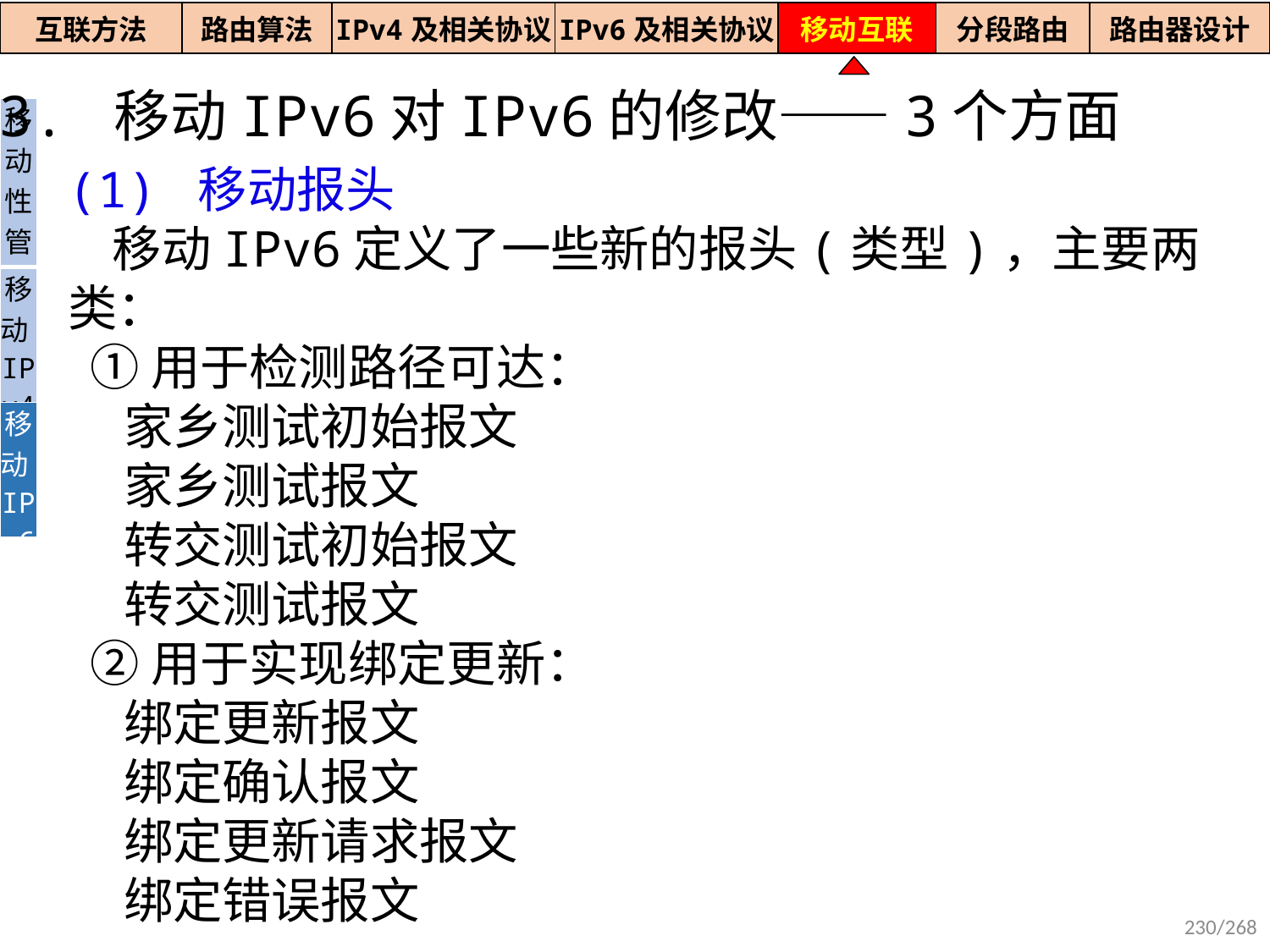

| 互联方法 | 路由算法 | IPv4及相关协议 | IPv6及相关协议 | 移动互联 | 分段路由 | 路由器设计 |
| --- | --- | --- | --- | --- | --- | --- |

3. 移动IPv6对IPv6的修改——3个方面
| 移动性管理 |
| --- |
| 移动IPv4 |
| 移动IPv6 |
(1) 移动报头
   移动IPv6定义了一些新的报头(类型)，主要两类：
  ①用于检测路径可达：
    家乡测试初始报文
    家乡测试报文
    转交测试初始报文
    转交测试报文
  ②用于实现绑定更新：
    绑定更新报文
    绑定确认报文
    绑定更新请求报文
    绑定错误报文
230/268